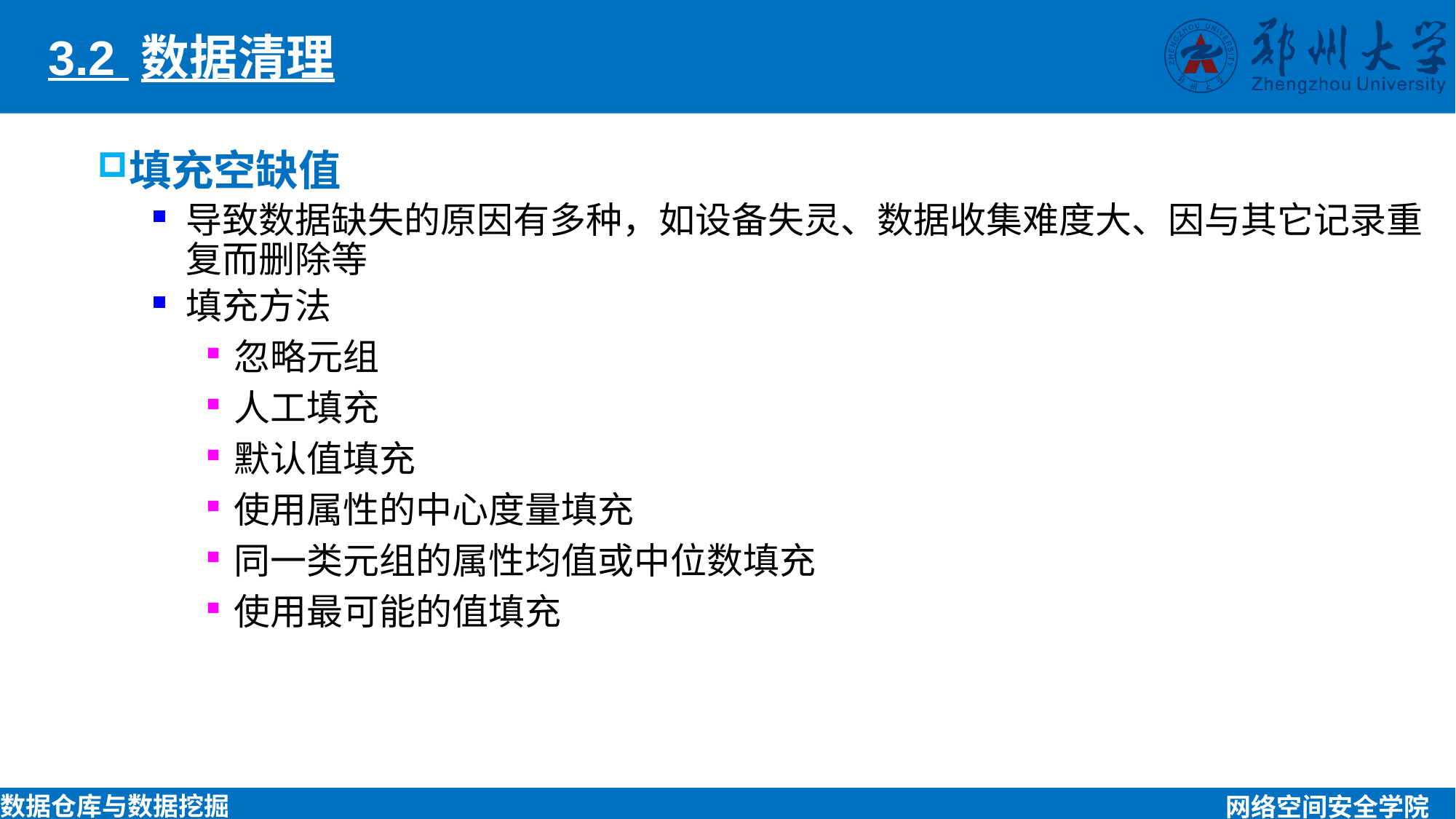

3.2 数据清理
填充空缺值
导致数据缺失的原因有多种，如设备失灵、数据收集难度大、因与其它记录重复而删除等
填充方法
忽略元组
人工填充
默认值填充
使用属性的中心度量填充
同一类元组的属性均值或中位数填充
使用最可能的值填充